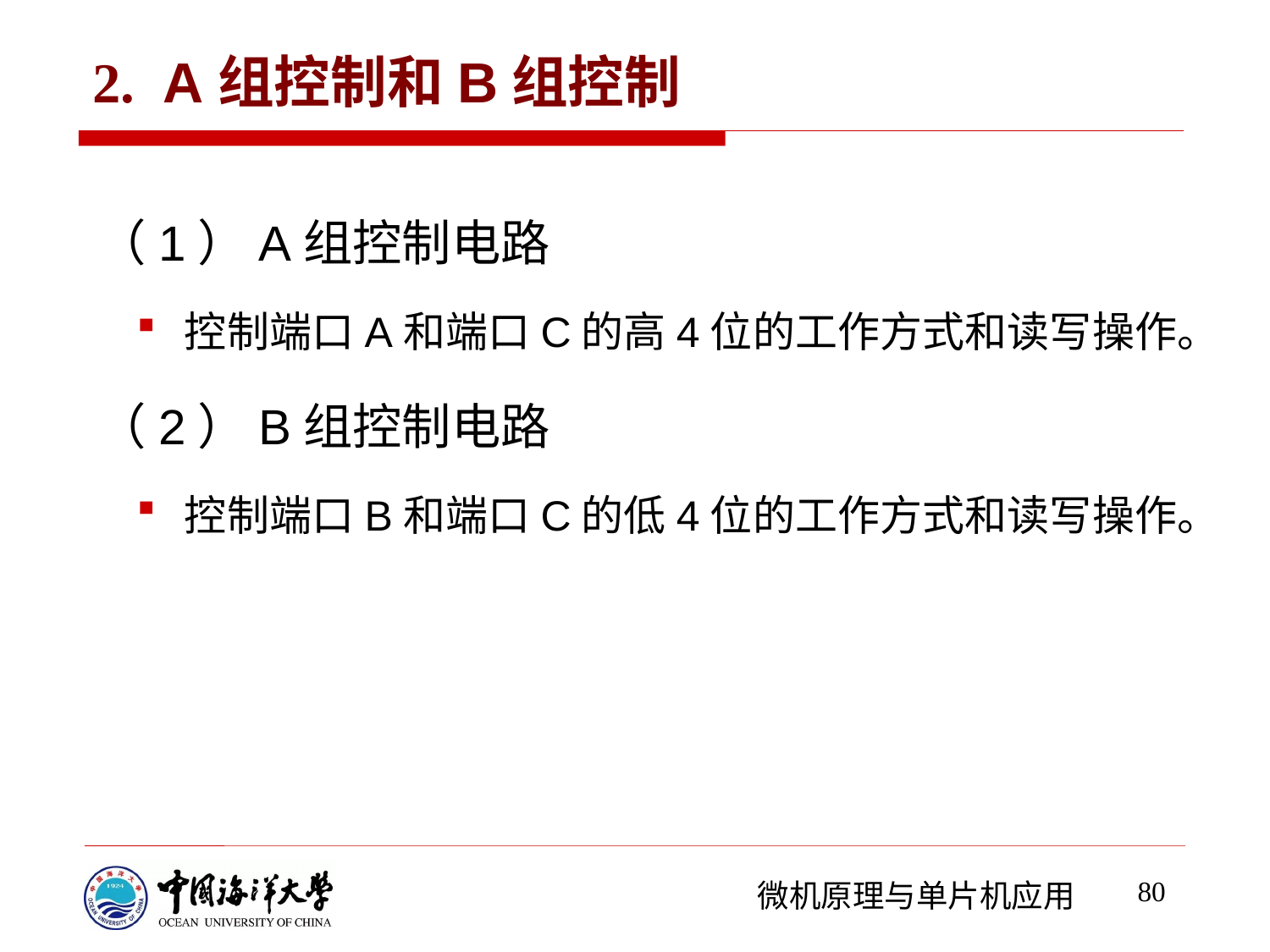

# 2.  A组控制和B组控制
（1）A组控制电路
控制端口A和端口C的高4位的工作方式和读写操作。
（2）B组控制电路
控制端口B和端口C的低4位的工作方式和读写操作。
80